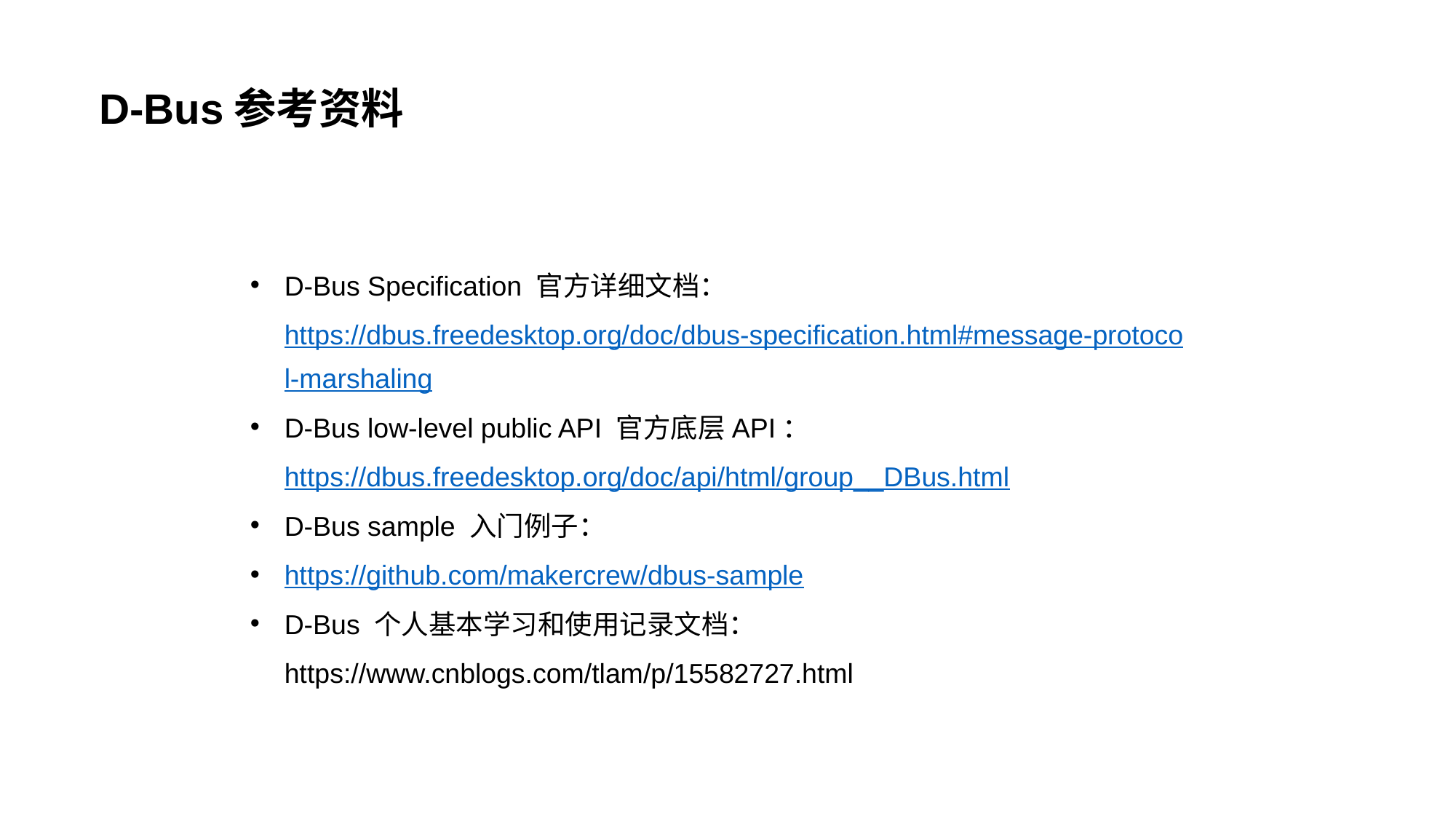

D-Bus参考资料
D-Bus Specification 官方详细文档：https://dbus.freedesktop.org/doc/dbus-specification.html#message-protocol-marshaling
D-Bus low-level public API 官方底层API：https://dbus.freedesktop.org/doc/api/html/group__DBus.html
D-Bus sample 入门例子：
https://github.com/makercrew/dbus-sample
D-Bus 个人基本学习和使用记录文档： https://www.cnblogs.com/tlam/p/15582727.html